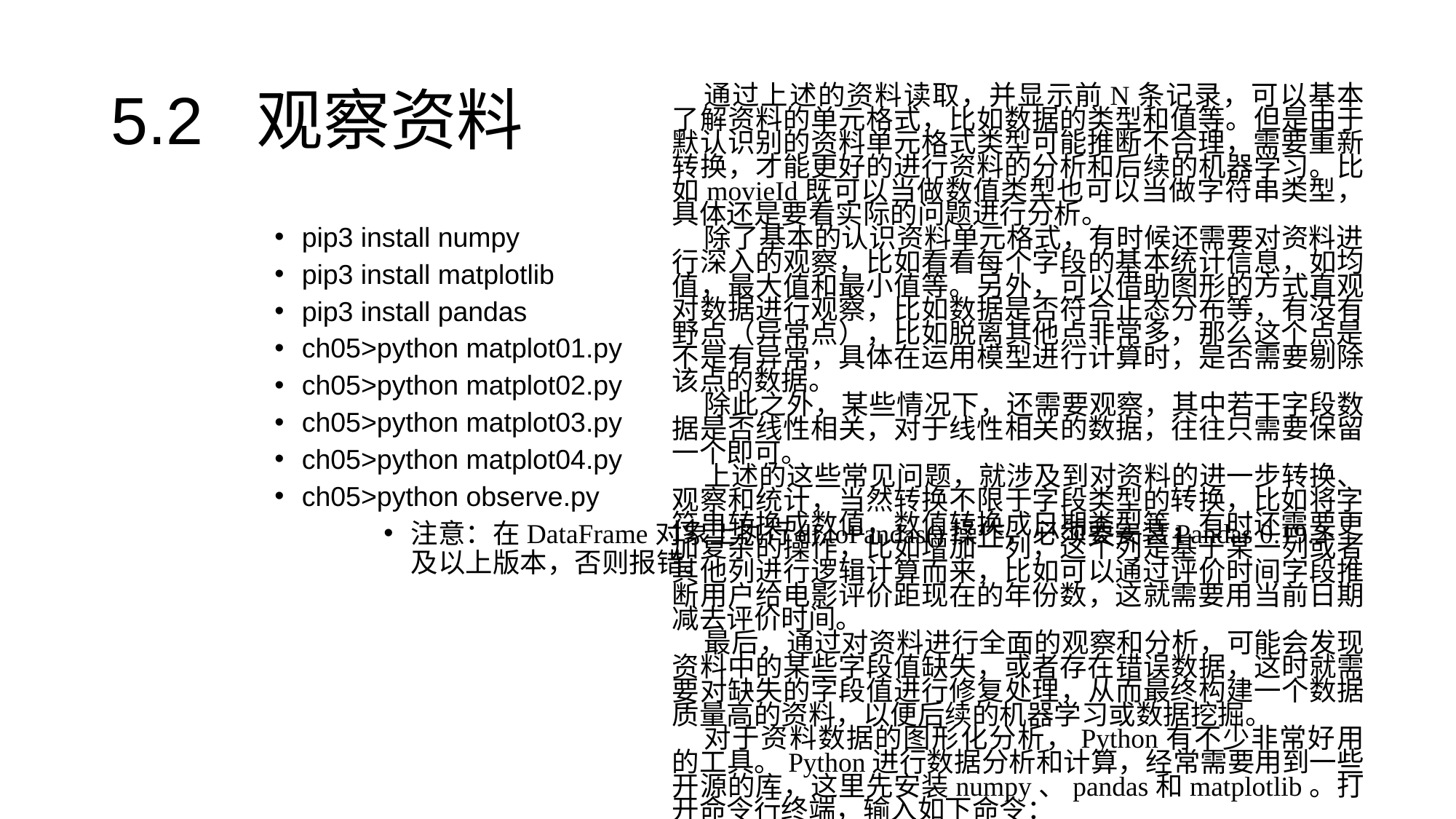

# 5.2  观察资料
通过上述的资料读取，并显示前N条记录，可以基本了解资料的单元格式，比如数据的类型和值等。但是由于默认识别的资料单元格式类型可能推断不合理，需要重新转换，才能更好的进行资料的分析和后续的机器学习。比如movieId既可以当做数值类型也可以当做字符串类型，具体还是要看实际的问题进行分析。
除了基本的认识资料单元格式，有时候还需要对资料进行深入的观察，比如看看每个字段的基本统计信息，如均值，最大值和最小值等。另外，可以借助图形的方式直观对数据进行观察，比如数据是否符合正态分布等，有没有野点（异常点），比如脱离其他点非常多，那么这个点是不是有异常，具体在运用模型进行计算时，是否需要剔除该点的数据。
除此之外，某些情况下，还需要观察，其中若干字段数据是否线性相关，对于线性相关的数据，往往只需要保留一个即可。
上述的这些常见问题，就涉及到对资料的进一步转换、观察和统计，当然转换不限于字段类型的转换，比如将字符串转换成数值，数值转换成日期类型等，有时还需要更加复杂的操作，比如增加一列，这个列是基于某一列或者其他列进行逻辑计算而来，比如可以通过评价时间字段推断用户给电影评价距现在的年份数，这就需要用当前日期减去评价时间。
最后，通过对资料进行全面的观察和分析，可能会发现资料中的某些字段值缺失，或者存在错误数据，这时就需要对缺失的字段值进行修复处理，从而最终构建一个数据质量高的资料，以便后续的机器学习或数据挖掘。
对于资料数据的图形化分析，Python有不少非常好用的工具。Python进行数据分析和计算，经常需要用到一些开源的库，这里先安装numpy、pandas和matplotlib。打开命令行终端，输入如下命令：
pip3 install numpy
pip3 install matplotlib
pip3 install pandas
ch05>python matplot01.py
ch05>python matplot02.py
ch05>python matplot03.py
ch05>python matplot04.py
ch05>python observe.py
注意：在DataFrame对象上执行df.toPandas()操作，必须要安装Pandas 0.19.2及以上版本，否则报错。